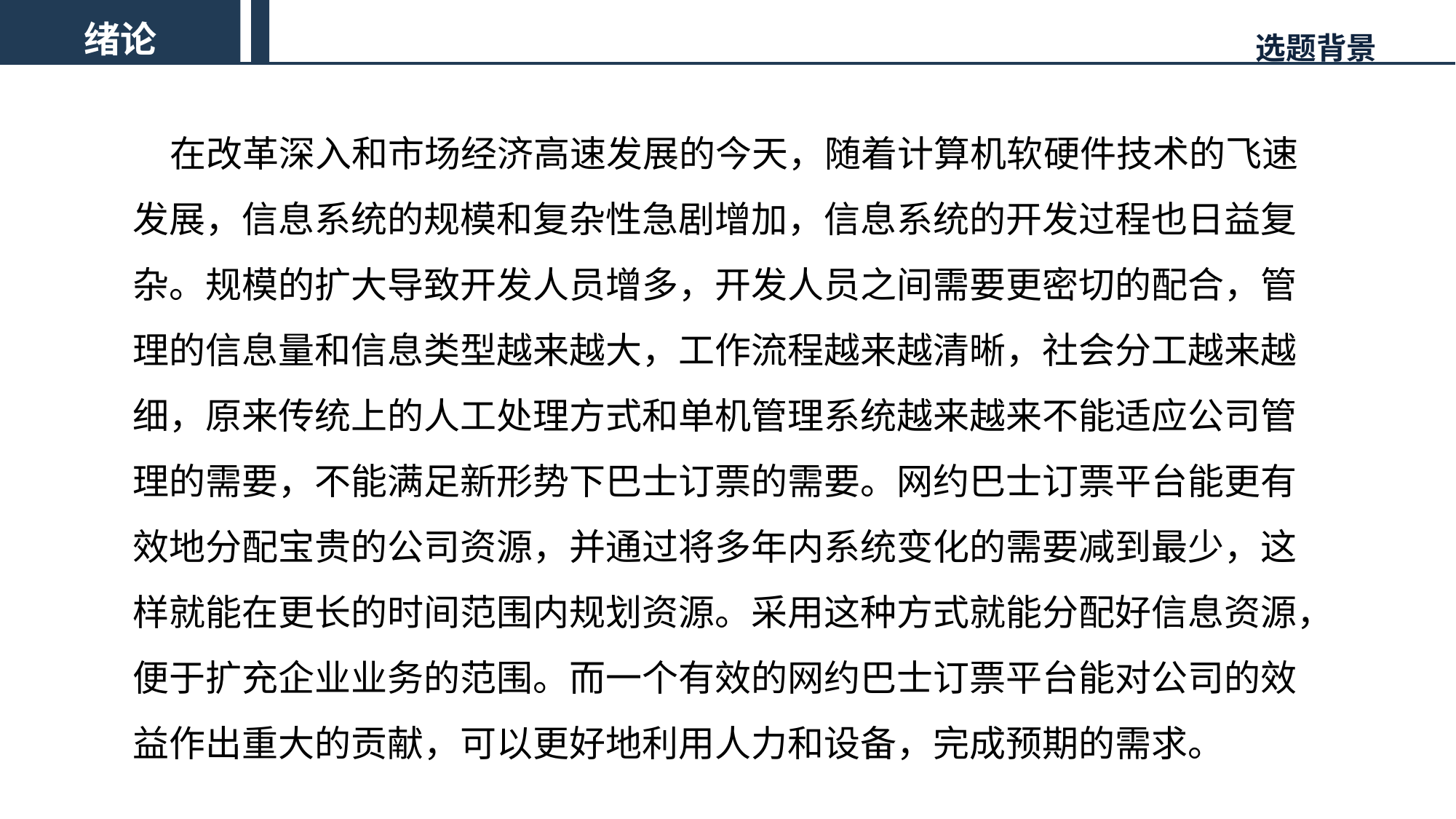

绪论

选题背景
     在改革深入和市场经济高速发展的今天，随着计算机软硬件技术的飞速发展，信息系统的规模和复杂性急剧增加，信息系统的开发过程也日益复杂。规模的扩大导致开发人员增多，开发人员之间需要更密切的配合，管理的信息量和信息类型越来越大，工作流程越来越清晰，社会分工越来越细，原来传统上的人工处理方式和单机管理系统越来越来不能适应公司管理的需要，不能满足新形势下巴士订票的需要。网约巴士订票平台能更有效地分配宝贵的公司资源，并通过将多年内系统变化的需要减到最少，这样就能在更长的时间范围内规划资源。采用这种方式就能分配好信息资源，便于扩充企业业务的范围。而一个有效的网约巴士订票平台能对公司的效益作出重大的贡献，可以更好地利用人力和设备，完成预期的需求。